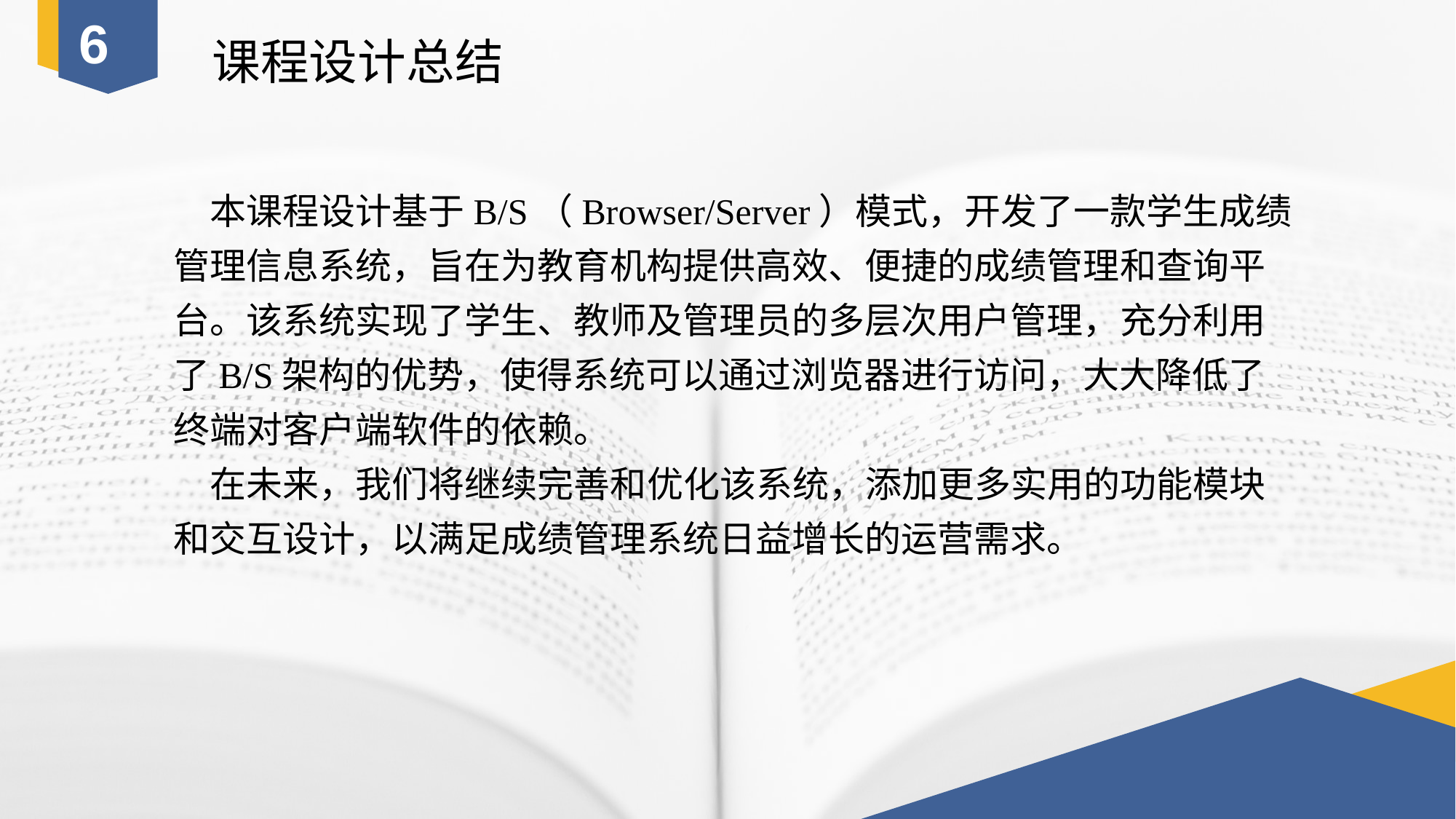

6
课程设计总结
本课程设计基于B/S（Browser/Server）模式，开发了一款学生成绩管理信息系统，旨在为教育机构提供高效、便捷的成绩管理和查询平台。该系统实现了学生、教师及管理员的多层次用户管理，充分利用了B/S架构的优势，使得系统可以通过浏览器进行访问，大大降低了终端对客户端软件的依赖。
在未来，我们将继续完善和优化该系统，添加更多实用的功能模块和交互设计，以满足成绩管理系统日益增长的运营需求。